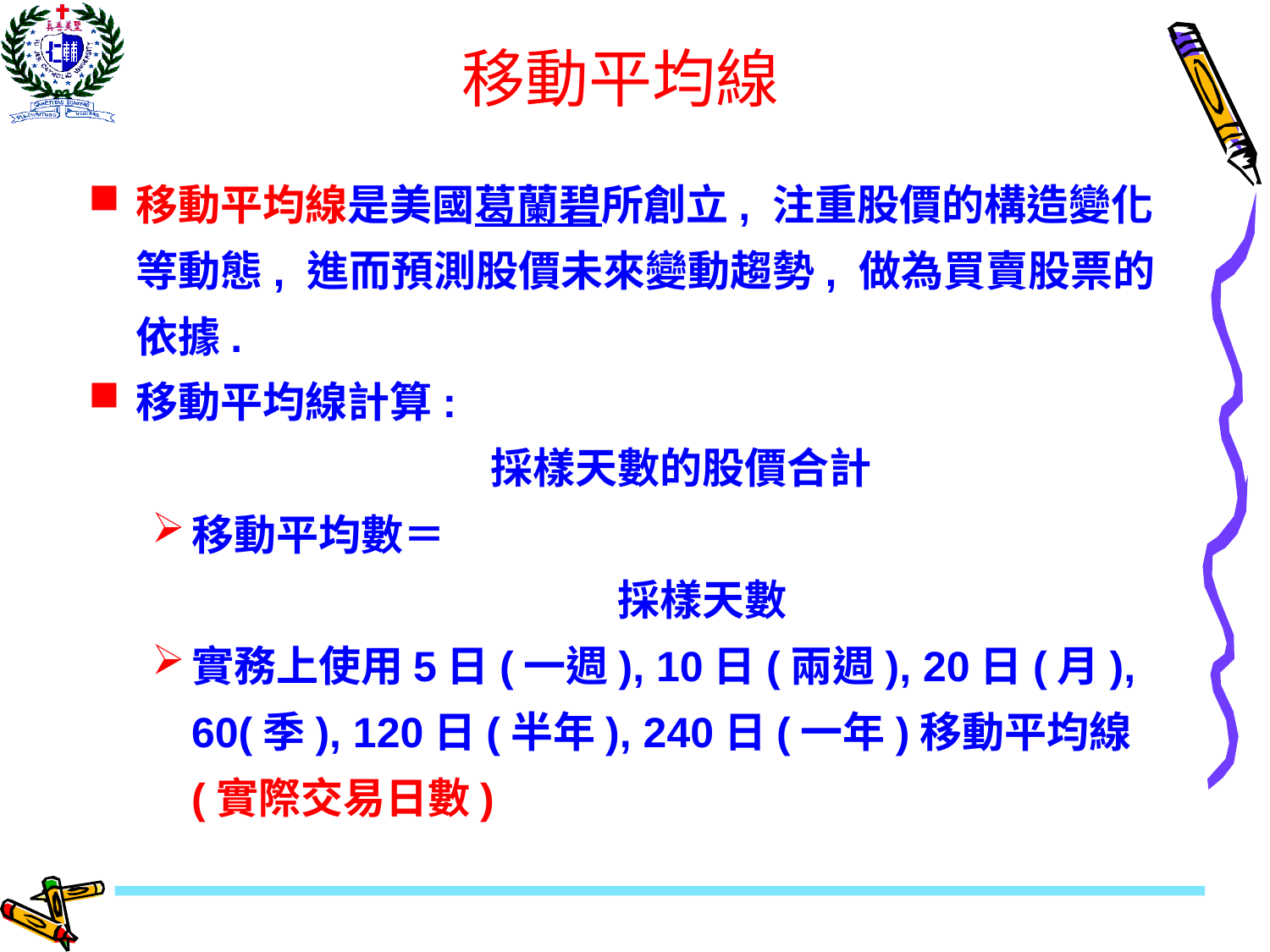

# 移動平均線
移動平均線是美國葛蘭碧所創立, 注重股價的構造變化等動態, 進而預測股價未來變動趨勢, 做為買賣股票的依據.
移動平均線計算:
　　　　　　　　採樣天數的股價合計
移動平均數＝
　　　　　　　　　　　採樣天數
實務上使用5日(一週), 10日(兩週), 20日(月), 60(季), 120日(半年), 240日(一年)移動平均線 (實際交易日數)